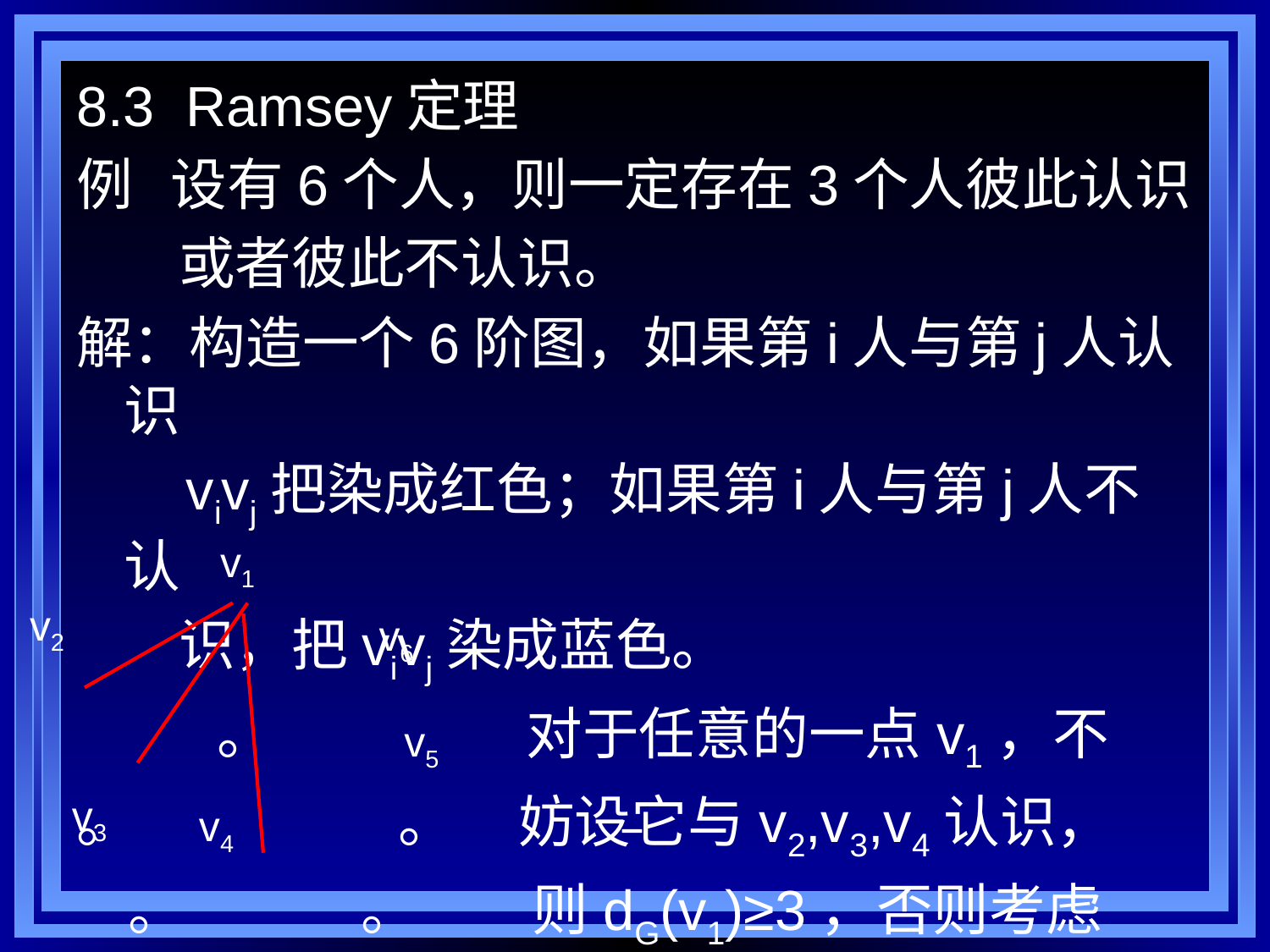

# 8.3  Ramsey定理
例   设有6个人，则一定存在3个人彼此认识
       或者彼此不认识。
解：构造一个6阶图，如果第i人与第j人认识
       vivj把染成红色；如果第i人与第j人不认
       识，把vivj染成蓝色。
          。                    对于任意的一点v1，不
。                     。     妨设它与v2,v3,v4认识，
   。              。         则dG(v1)≥3，否则考虑
           。                  dG(v1)≥3 。
v1
v2

v6

v5
v3
v4